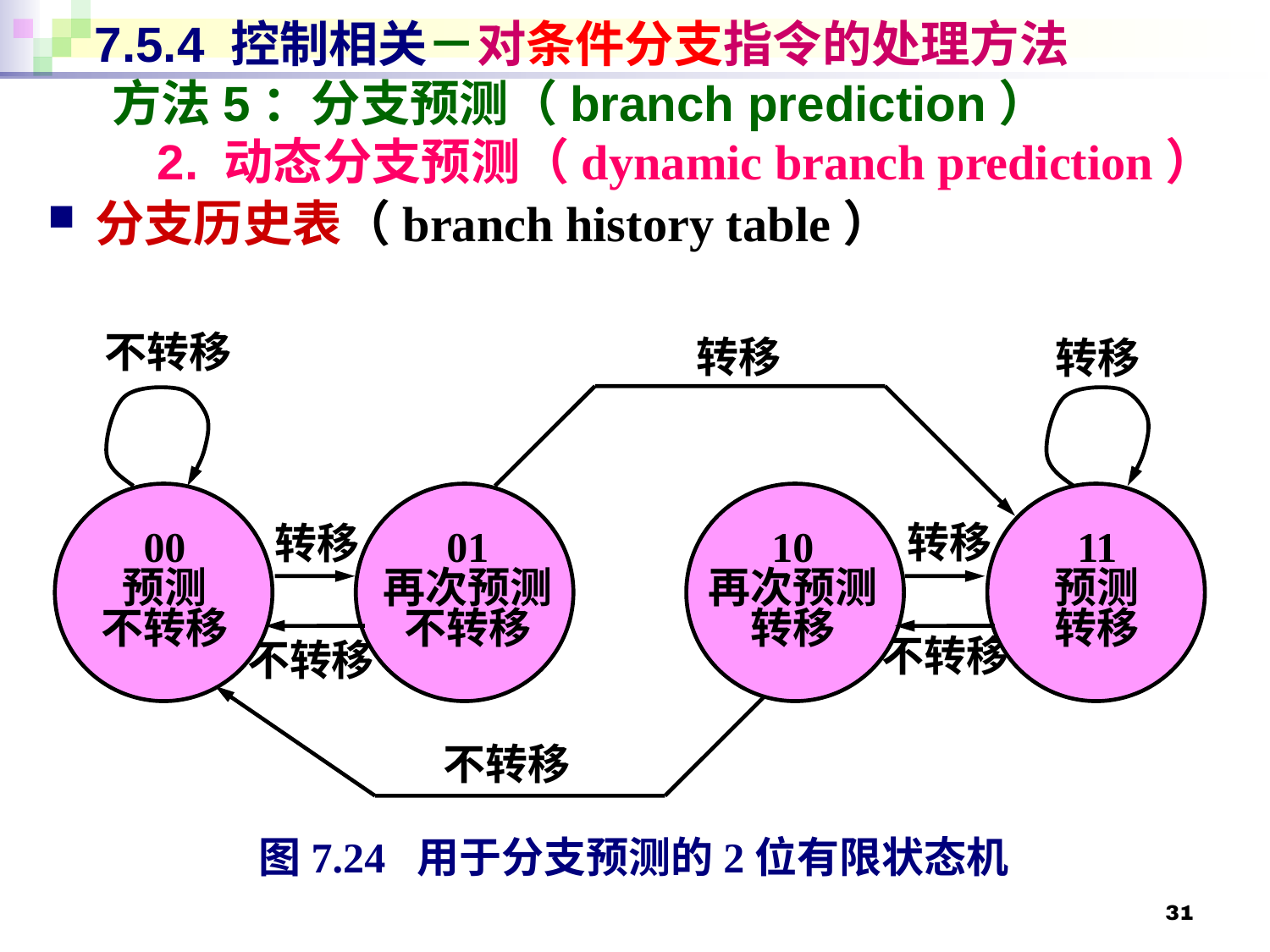

# 7.5.4 控制相关－对条件分支指令的处理方法
方法5：分支预测（branch prediction）
2. 动态分支预测（dynamic branch prediction）
分支历史表（branch history table）
转移
不转移
转移

00
预测
不转移
01
再次预测
不转移
10
再次预测
转移
转移
11
预测
转移
转移

不转移
不转移

不转移
图7.24  用于分支预测的2位有限状态机
31